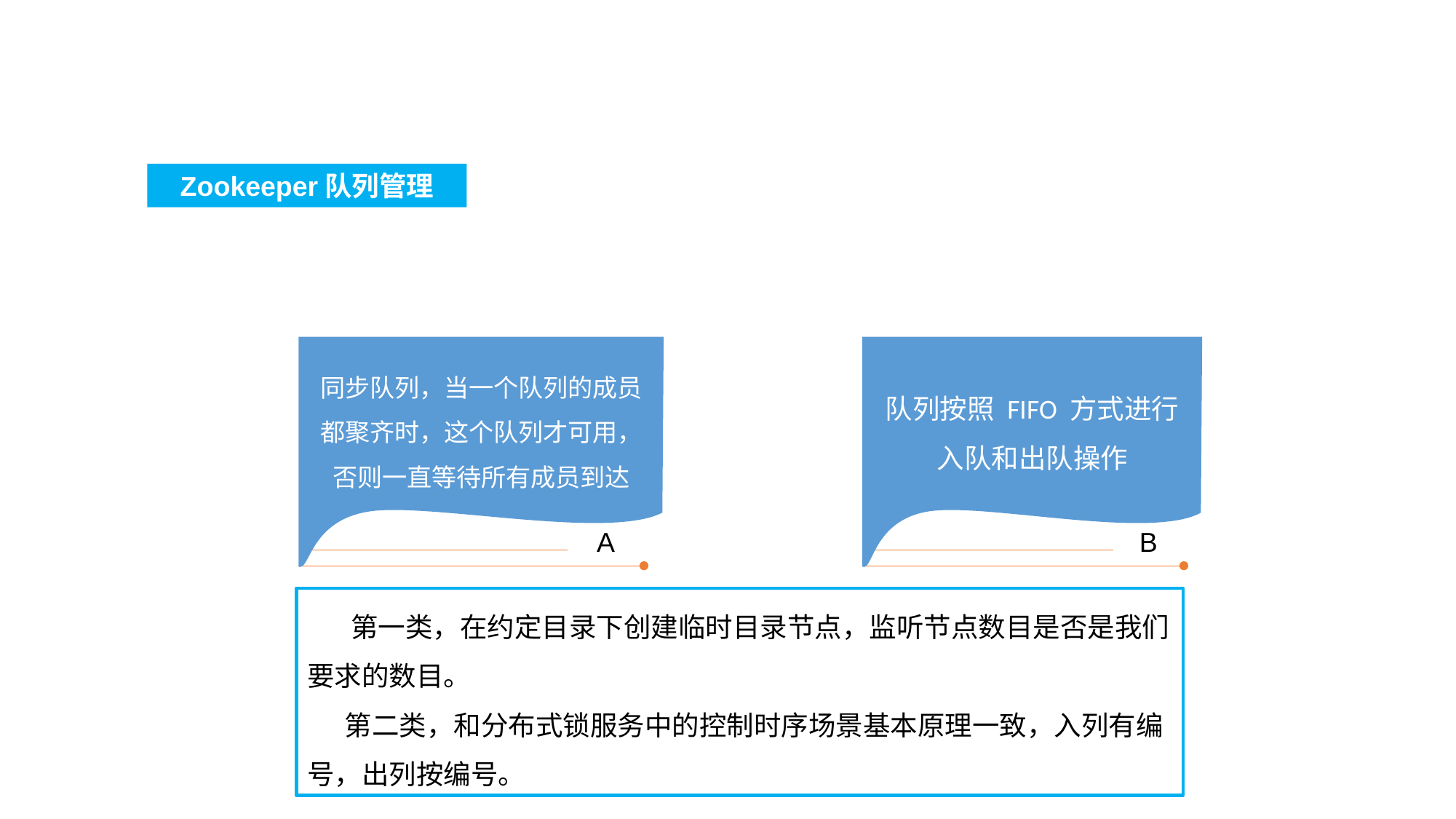

第一章    Redis简单介绍与基本概念

Zookeeper队列管理
队列按照 FIFO 方式进行入队和出队操作
B
同步队列，当一个队列的成员都聚齐时，这个队列才可用，否则一直等待所有成员到达
A
      第一类，在约定目录下创建临时目录节点，监听节点数目是否是我们要求的数目。
     第二类，和分布式锁服务中的控制时序场景基本原理一致，入列有编号，出列按编号。